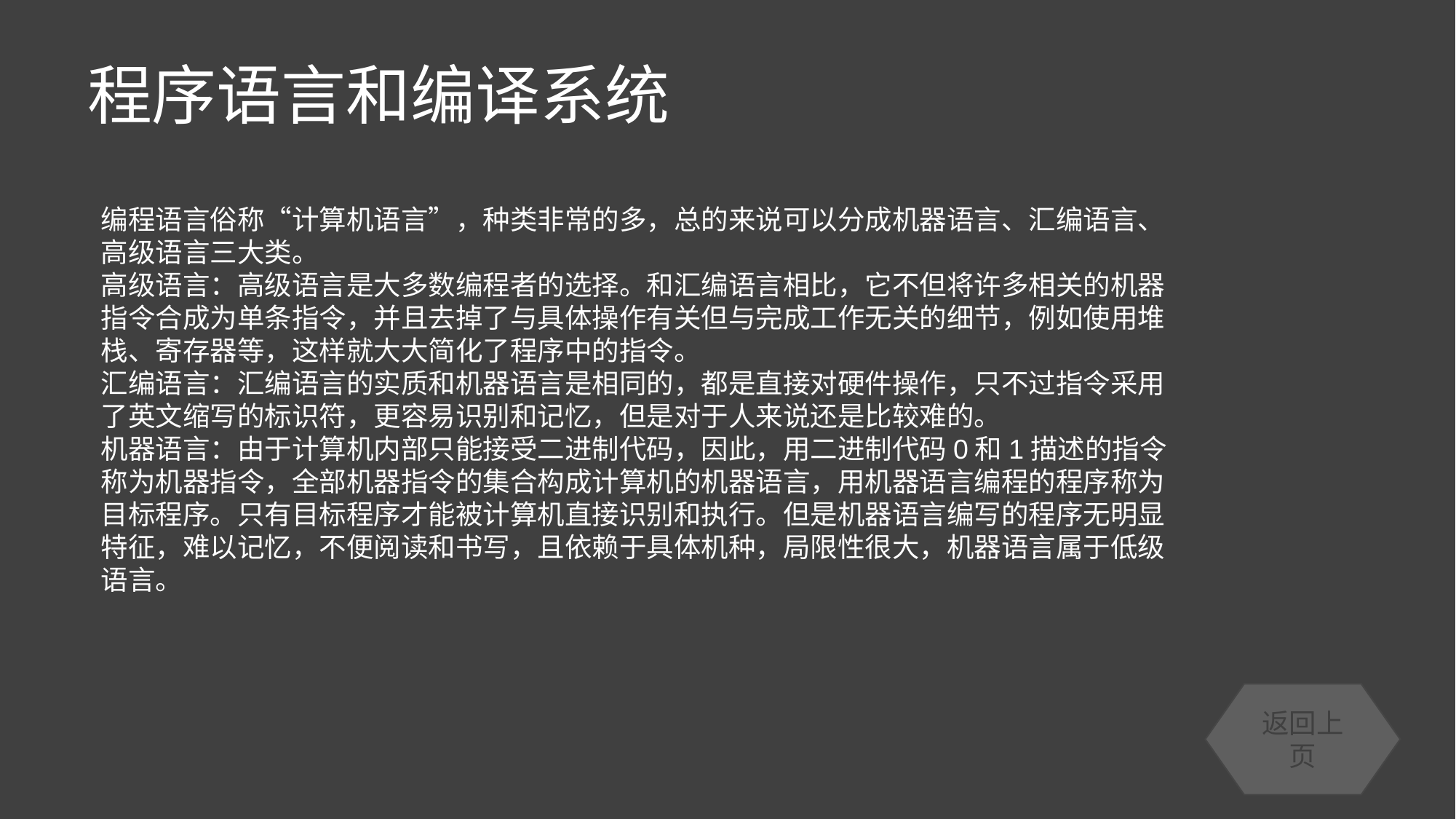

程序语言和编译系统

编程语言俗称“计算机语言”，种类非常的多，总的来说可以分成机器语言、汇编语言、高级语言三大类。
高级语言：高级语言是大多数编程者的选择。和汇编语言相比，它不但将许多相关的机器指令合成为单条指令，并且去掉了与具体操作有关但与完成工作无关的细节，例如使用堆栈、寄存器等，这样就大大简化了程序中的指令。
汇编语言：汇编语言的实质和机器语言是相同的，都是直接对硬件操作，只不过指令采用了英文缩写的标识符，更容易识别和记忆，但是对于人来说还是比较难的。
机器语言：由于计算机内部只能接受二进制代码，因此，用二进制代码0和1描述的指令称为机器指令，全部机器指令的集合构成计算机的机器语言，用机器语言编程的程序称为目标程序。只有目标程序才能被计算机直接识别和执行。但是机器语言编写的程序无明显特征，难以记忆，不便阅读和书写，且依赖于具体机种，局限性很大，机器语言属于低级语言。
返回上页